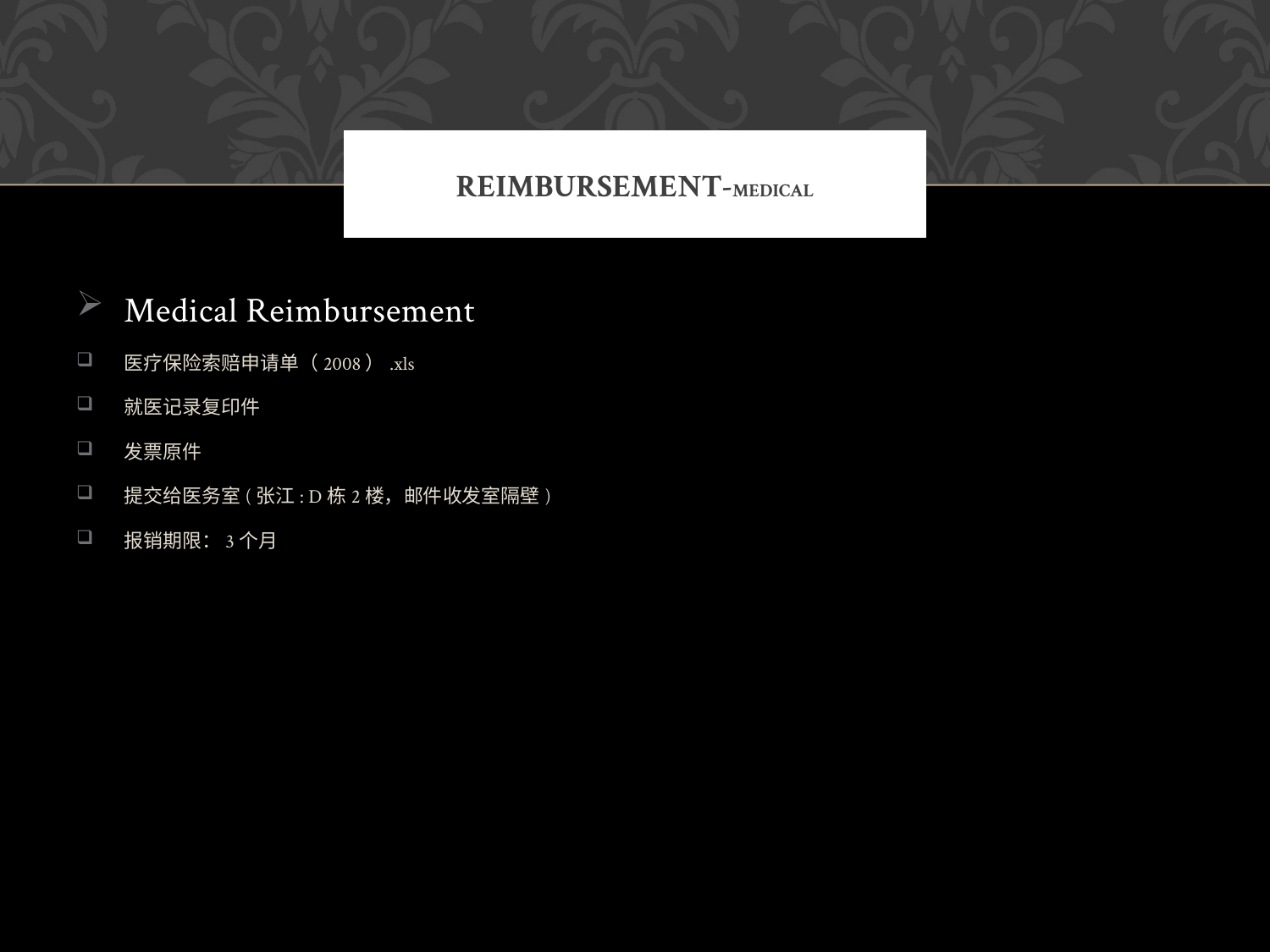

# Reimbursement-Medical
Medical Reimbursement
医疗保险索赔申请单（2008）.xls
就医记录复印件
发票原件
提交给医务室(张江: D栋2楼，邮件收发室隔壁)
报销期限：3个月